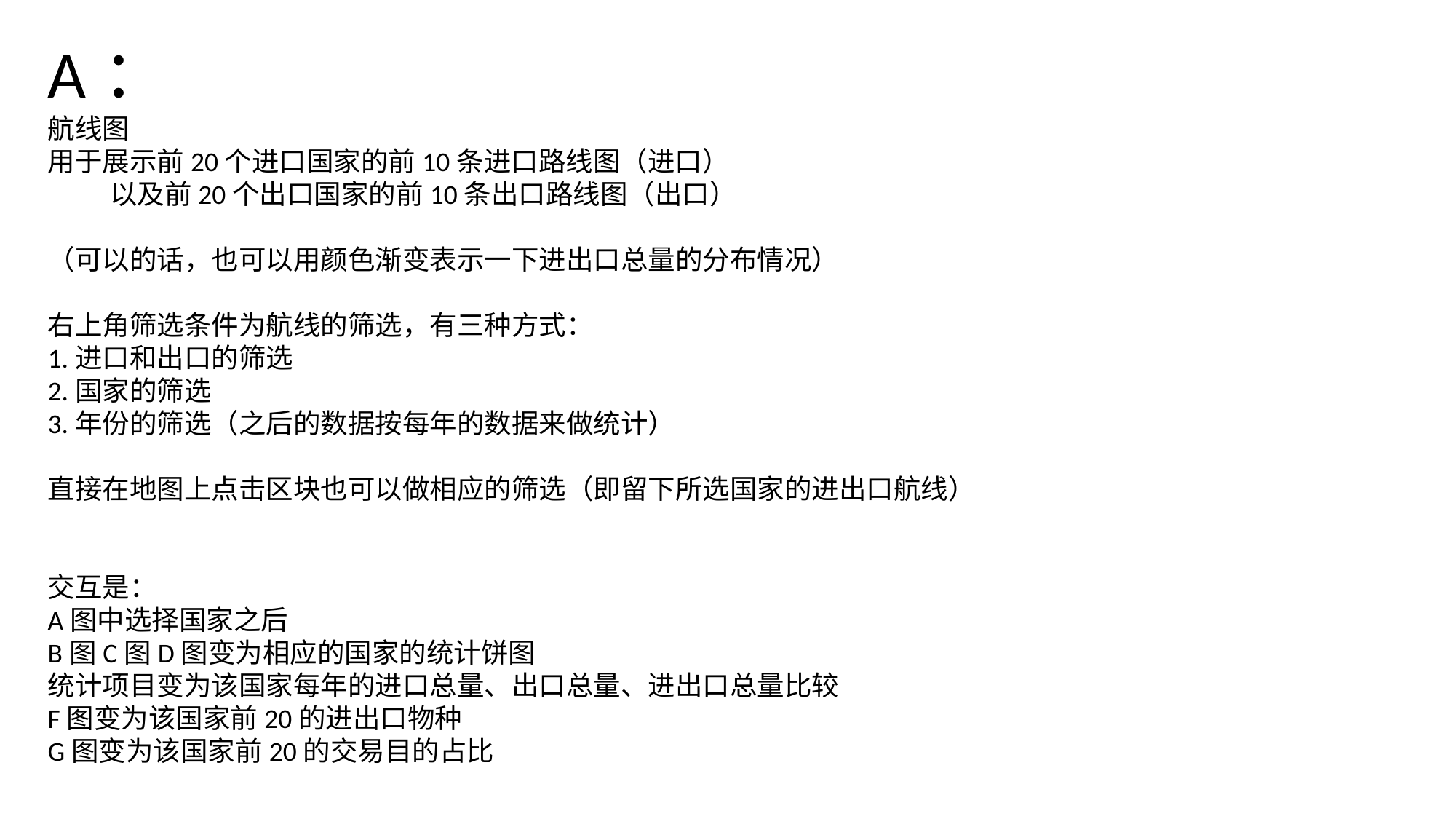

A：
航线图
用于展示前20个进口国家的前10条进口路线图（进口）
         以及前20个出口国家的前10条出口路线图（出口）

（可以的话，也可以用颜色渐变表示一下进出口总量的分布情况）

右上角筛选条件为航线的筛选，有三种方式：
1.进口和出口的筛选
2.国家的筛选
3.年份的筛选（之后的数据按每年的数据来做统计）

直接在地图上点击区块也可以做相应的筛选（即留下所选国家的进出口航线）

交互是：
A图中选择国家之后
B图C图D图变为相应的国家的统计饼图
统计项目变为该国家每年的进口总量、出口总量、进出口总量比较
F图变为该国家前20的进出口物种
G图变为该国家前20的交易目的占比